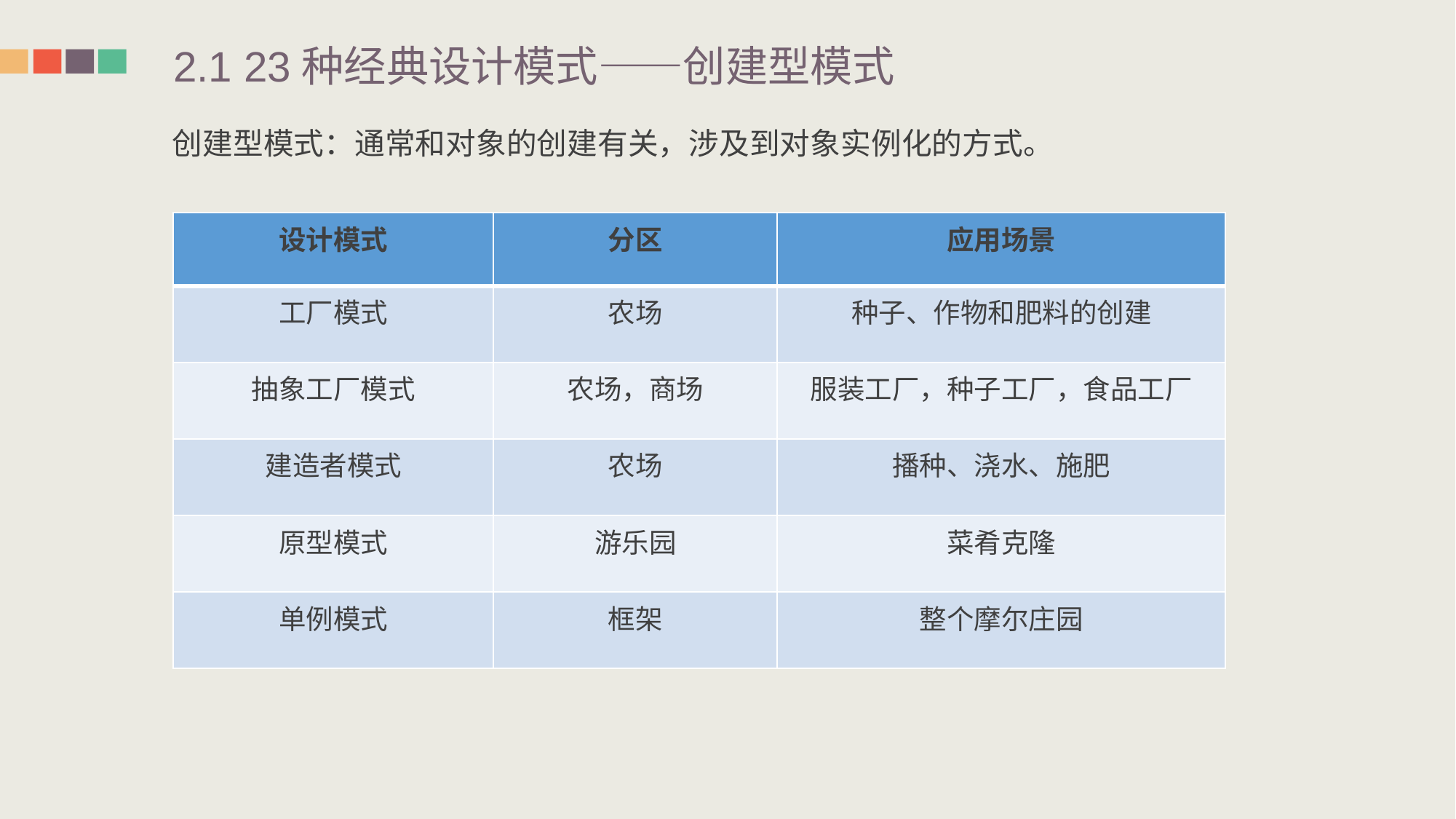

2.1 23种经典设计模式——创建型模式
创建型模式：通常和对象的创建有关，涉及到对象实例化的方式。

| 设计模式 | 分区 | 应用场景 |
| --- | --- | --- |
| 工厂模式 | 农场 | 种子、作物和肥料的创建 |
| 抽象工厂模式 | 农场，商场 | 服装工厂，种子工厂，食品工厂 |
| 建造者模式 | 农场 | 播种、浇水、施肥 |
| 原型模式 | 游乐园 | 菜肴克隆 |
| 单例模式 | 框架 | 整个摩尔庄园 |